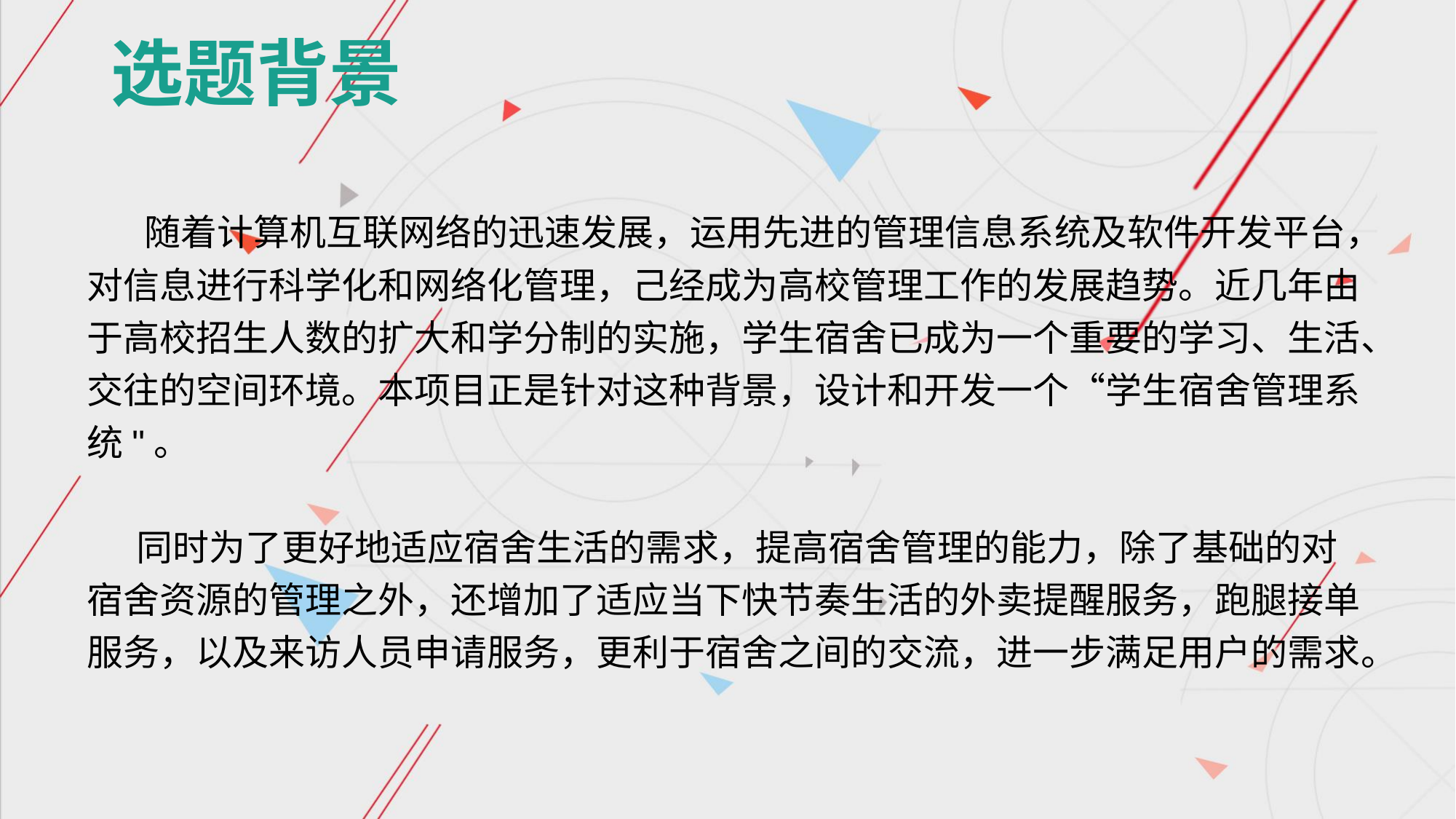

选题背景
     随着计算机互联网络的迅速发展，运用先进的管理信息系统及软件开发平台，对信息进行科学化和网络化管理，己经成为高校管理工作的发展趋势。近几年由于高校招生人数的扩大和学分制的实施，学生宿舍已成为一个重要的学习、生活、交往的空间环境。本项目正是针对这种背景，设计和开发一个“学生宿舍管理系统"。

     同时为了更好地适应宿舍生活的需求，提高宿舍管理的能力，除了基础的对宿舍资源的管理之外，还增加了适应当下快节奏生活的外卖提醒服务，跑腿接单服务，以及来访人员申请服务，更利于宿舍之间的交流，进一步满足用户的需求。